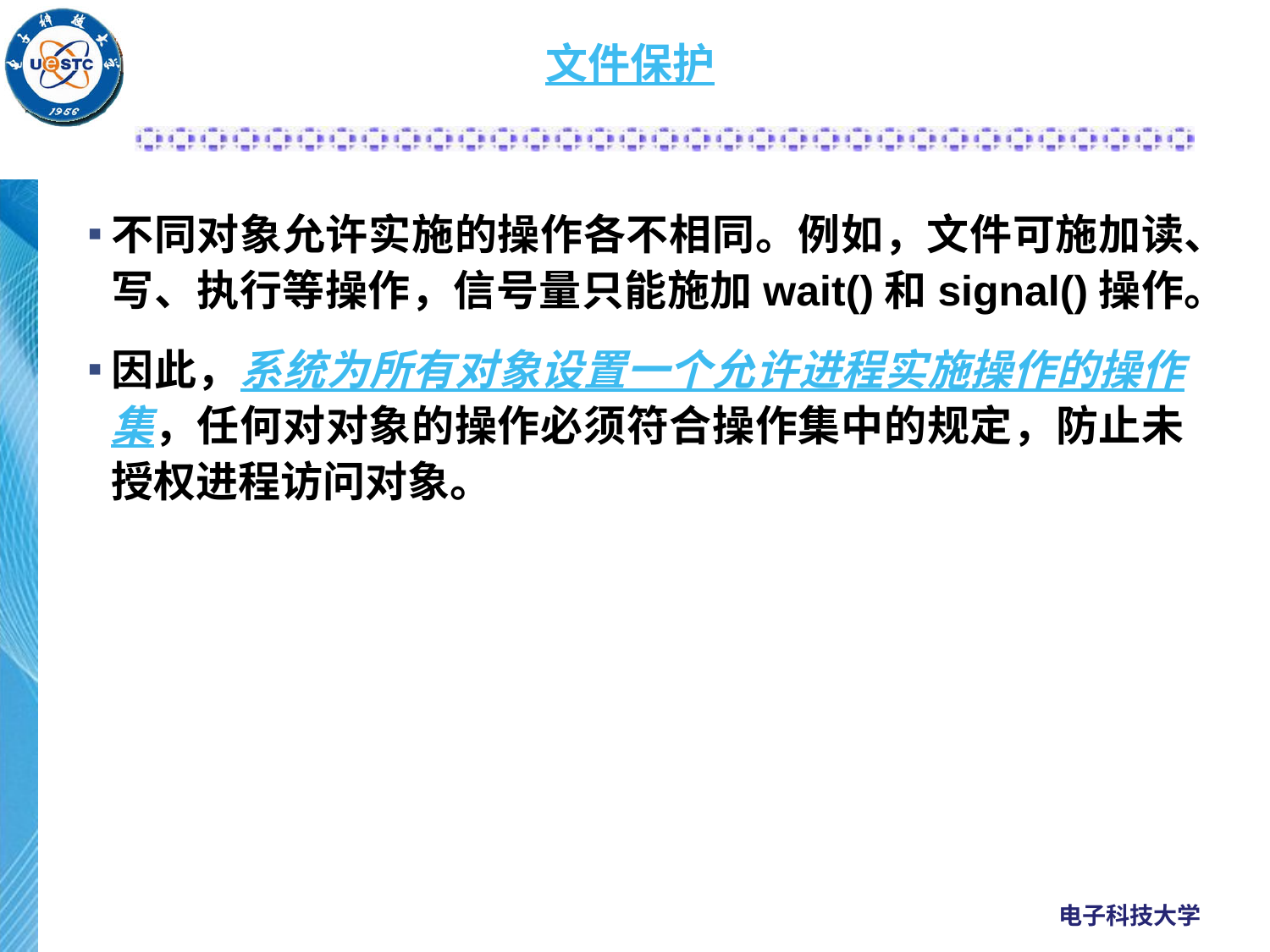

# 文件保护
不同对象允许实施的操作各不相同。例如，文件可施加读、写、执行等操作，信号量只能施加wait()和signal()操作。
因此，系统为所有对象设置一个允许进程实施操作的操作集，任何对对象的操作必须符合操作集中的规定，防止未授权进程访问对象。